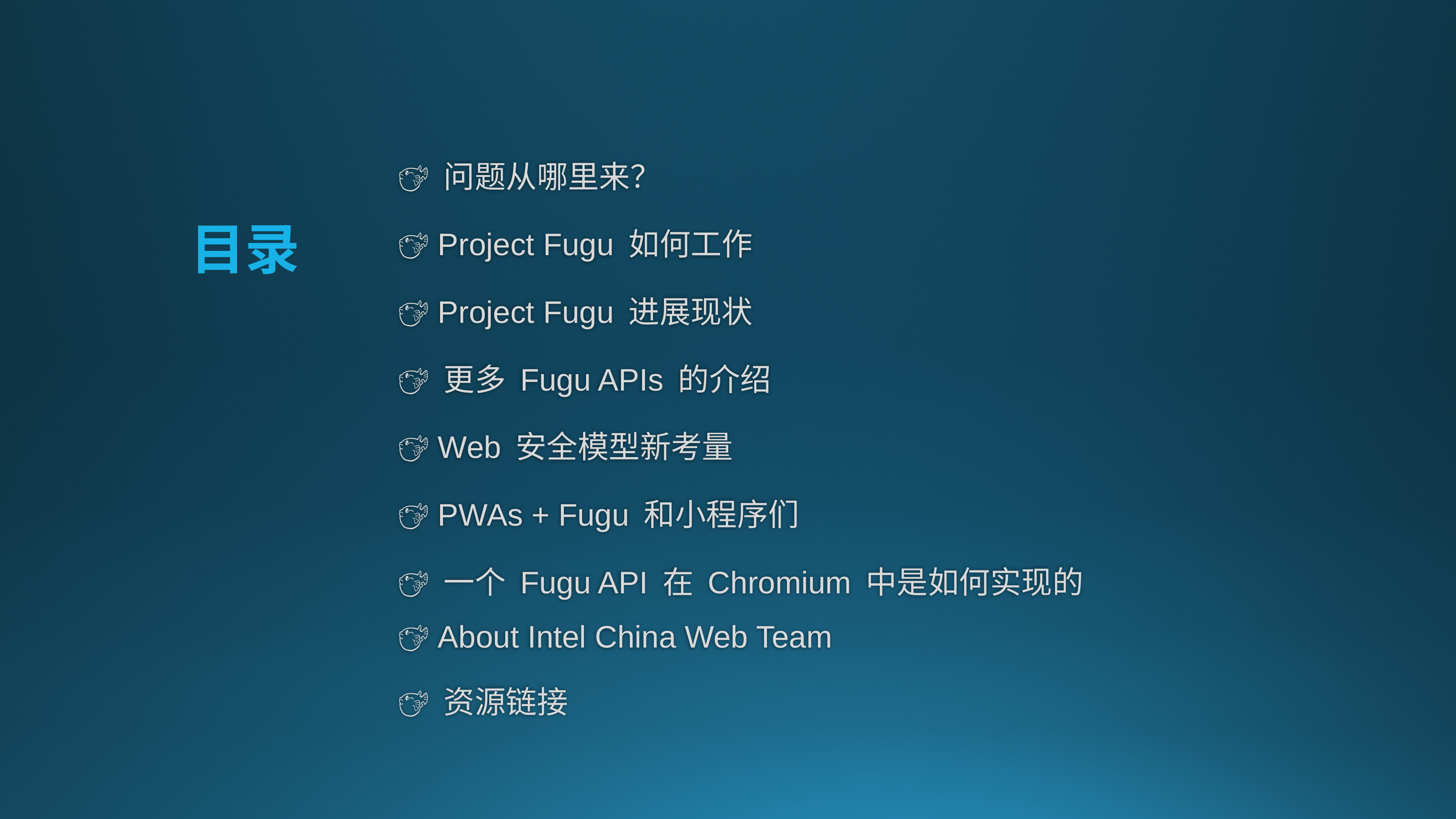

🐡 问题从哪里来？
🐡 Project Fugu 如何工作
🐡 Project Fugu 进展现状
🐡 更多 Fugu APIs 的介绍
🐡 Web 安全模型新考量
🐡 PWAs + Fugu 和小程序们
🐡 一个 Fugu API 在 Chromium 中是如何实现的
🐡 About Intel China Web Team
🐡 资源链接

目录